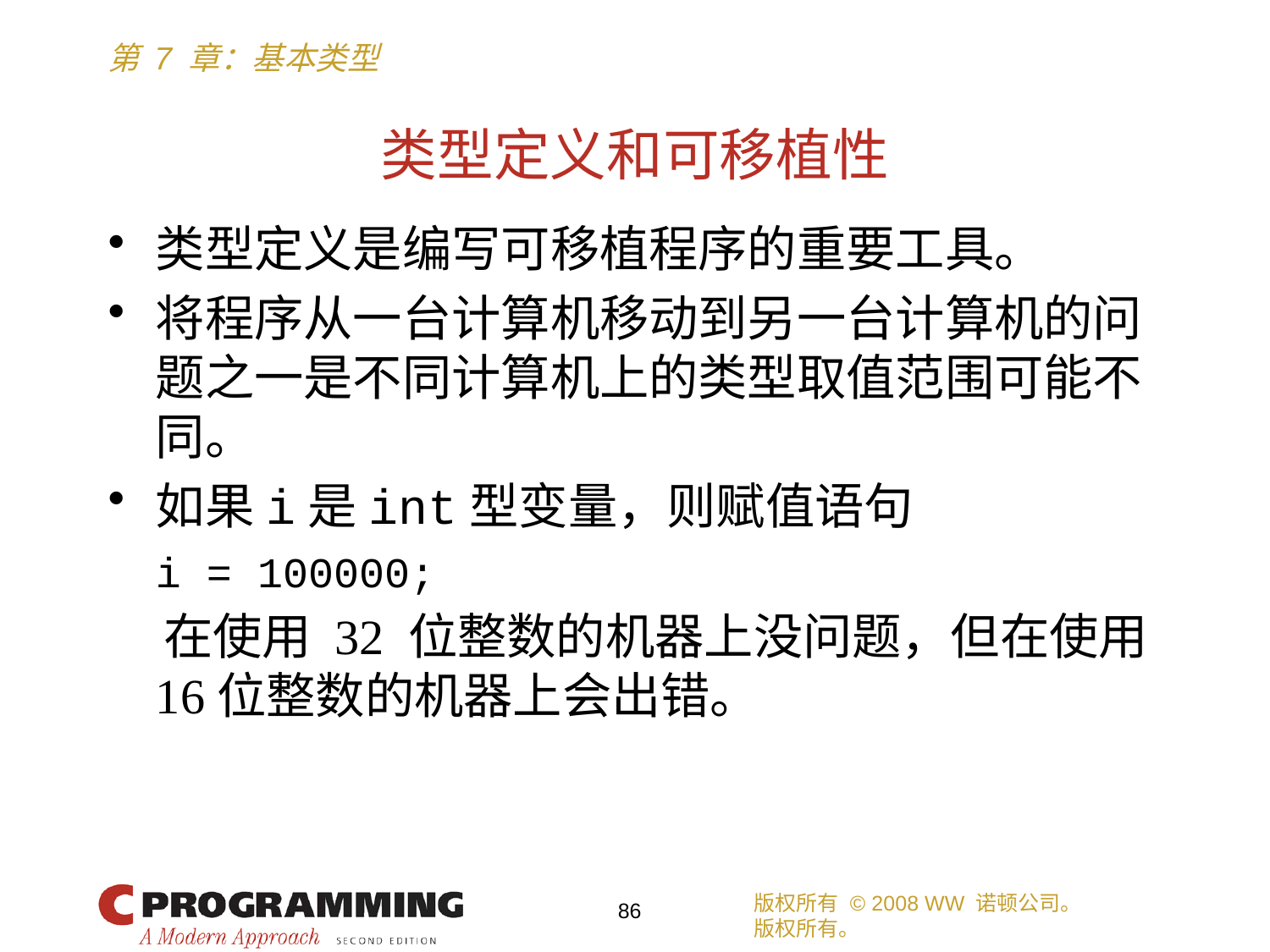

# 类型定义和可移植性
类型定义是编写可移植程序的重要工具。
将程序从一台计算机移动到另一台计算机的问题之一是不同计算机上的类型取值范围可能不同。
如果i是int型变量，则赋值语句
	i = 100000;
    在使用 32 位整数的机器上没问题，但在使用16位整数的机器上会出错。

版权所有 © 2008 WW 诺顿公司。
版权所有。
86